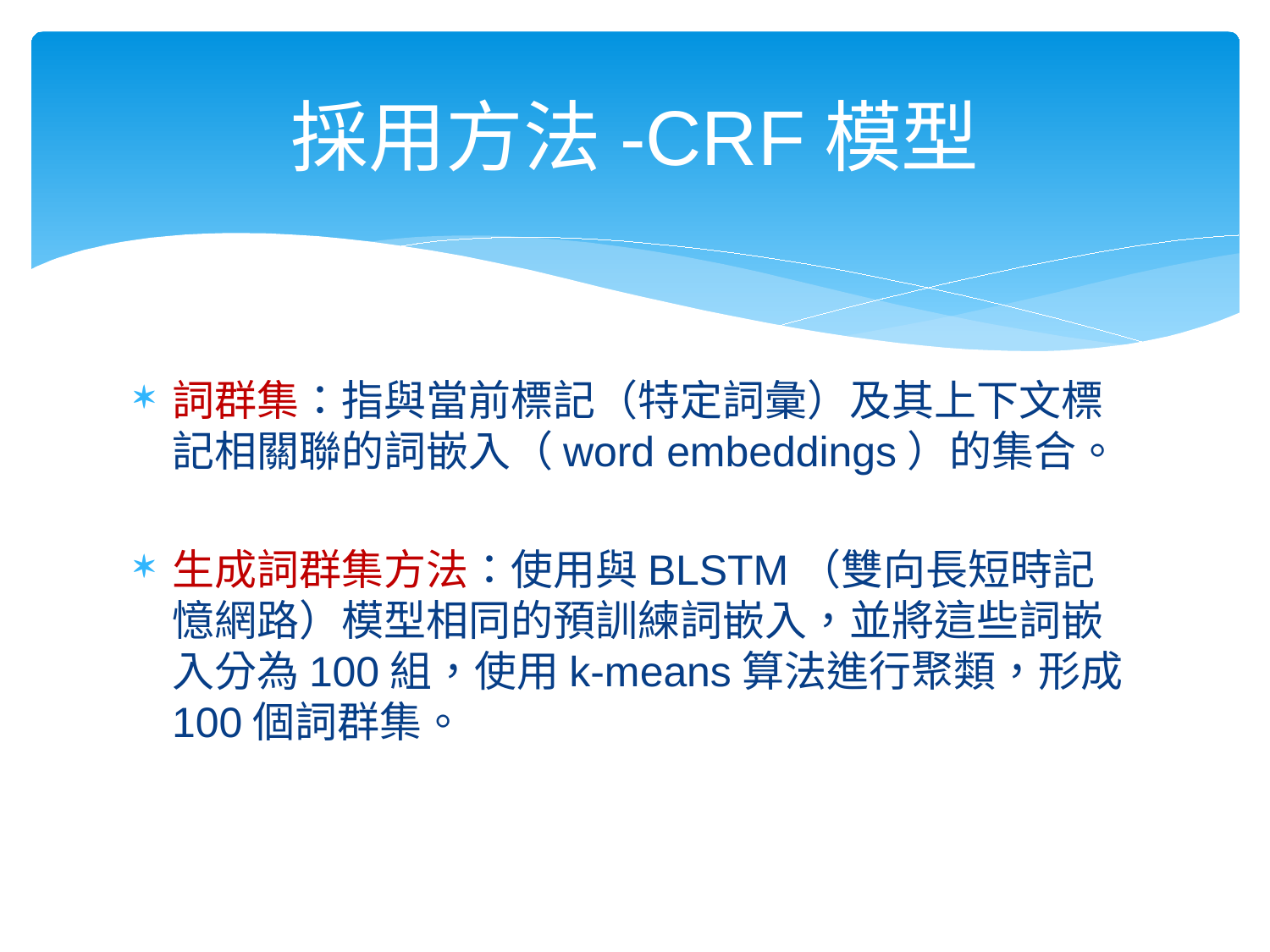

# 採用方法-CRF模型
詞群集：指與當前標記（特定詞彙）及其上下文標記相關聯的詞嵌入（word embeddings）的集合。

生成詞群集方法：使用與BLSTM（雙向長短時記憶網路）模型相同的預訓練詞嵌入，並將這些詞嵌入分為100組，使用k-means算法進行聚類，形成100個詞群集。